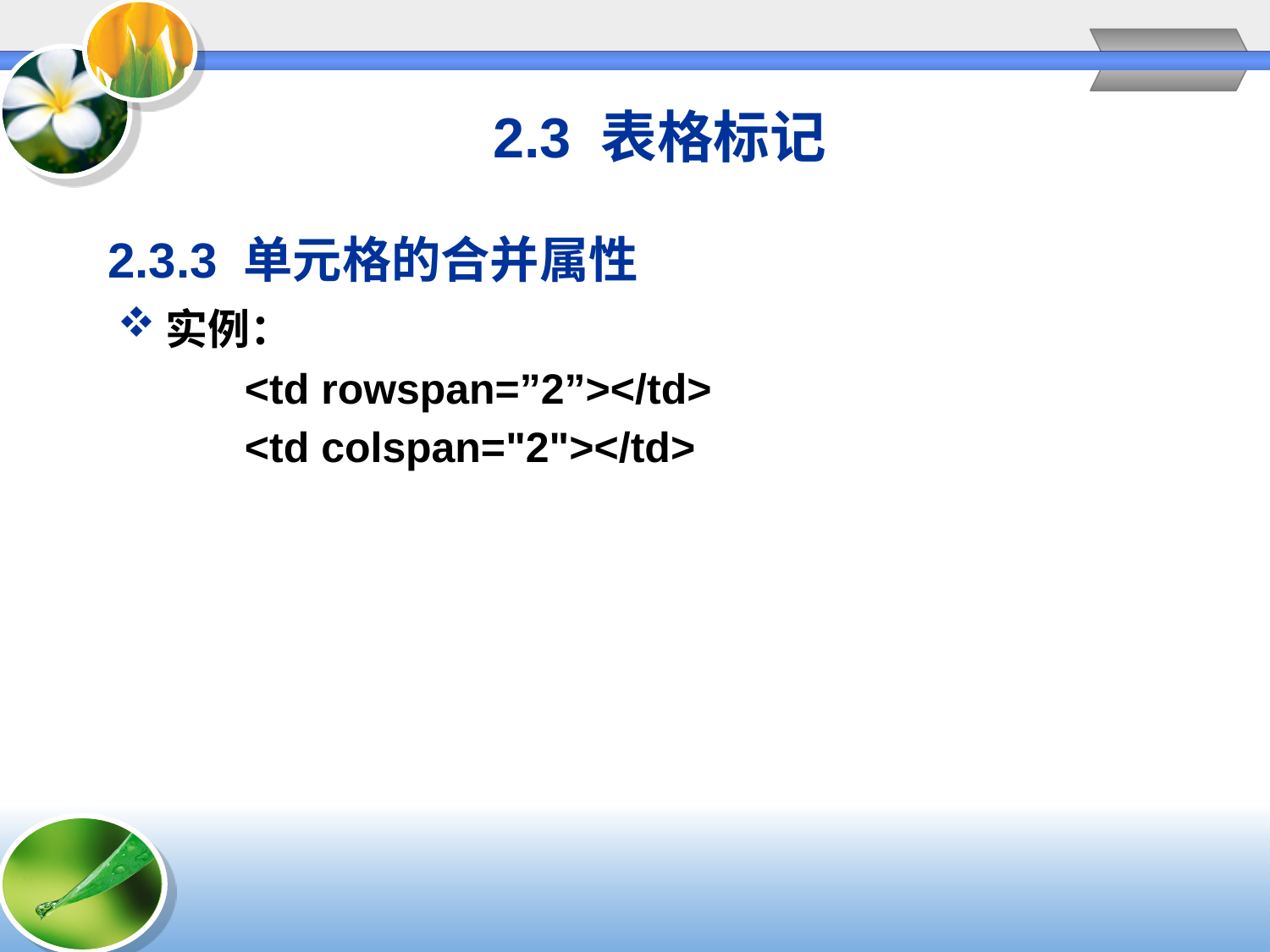

2.3 表格标记
2.3.3 单元格的合并属性
实例：
	<td rowspan=”2”></td>
	<td colspan="2"></td>